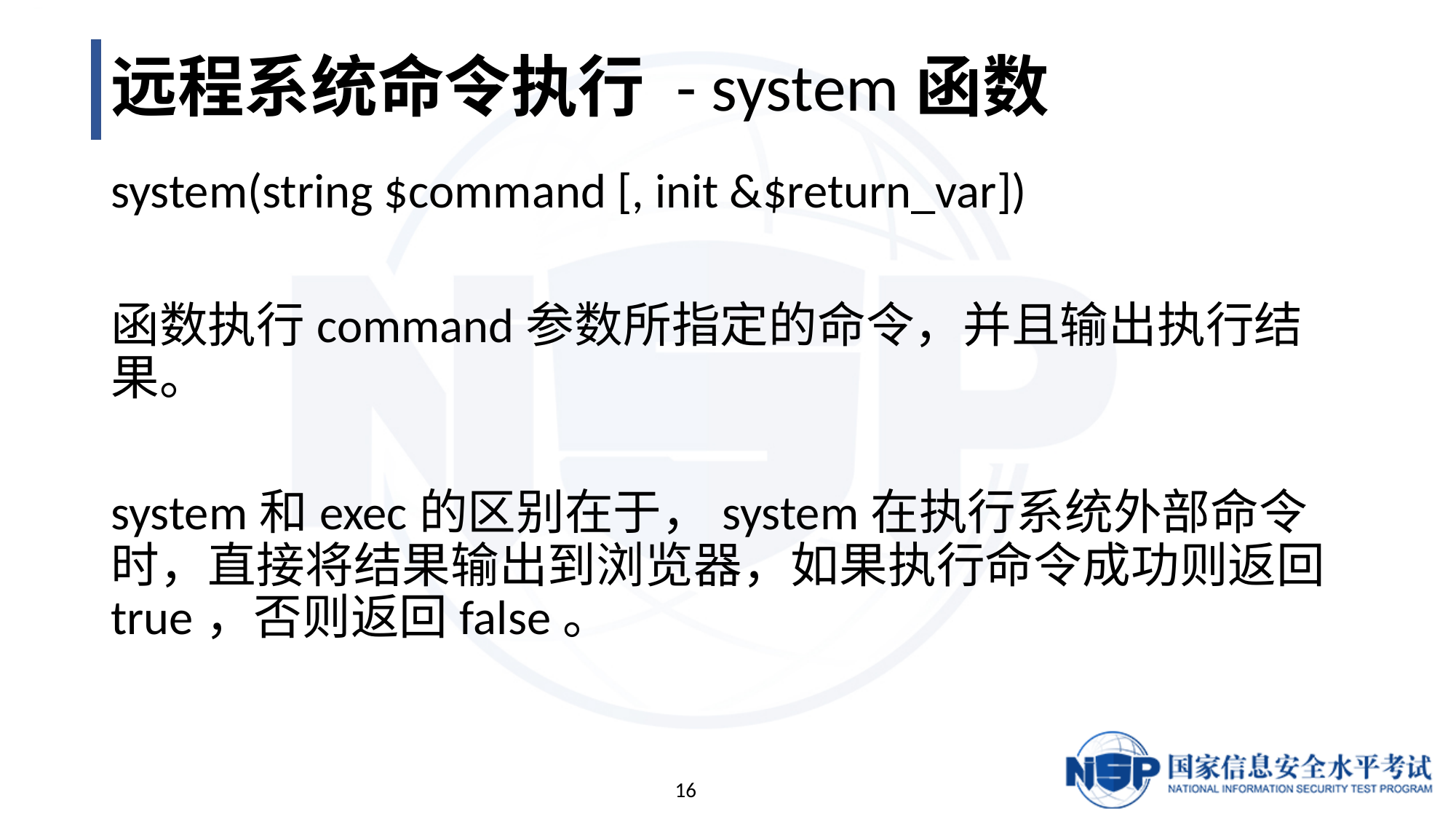

# 远程系统命令执行 - system函数
system(string $command [, init &$return_var])

函数执行command参数所指定的命令，并且输出执行结果。

system和exec的区别在于，system在执行系统外部命令时，直接将结果输出到浏览器，如果执行命令成功则返回true，否则返回false。